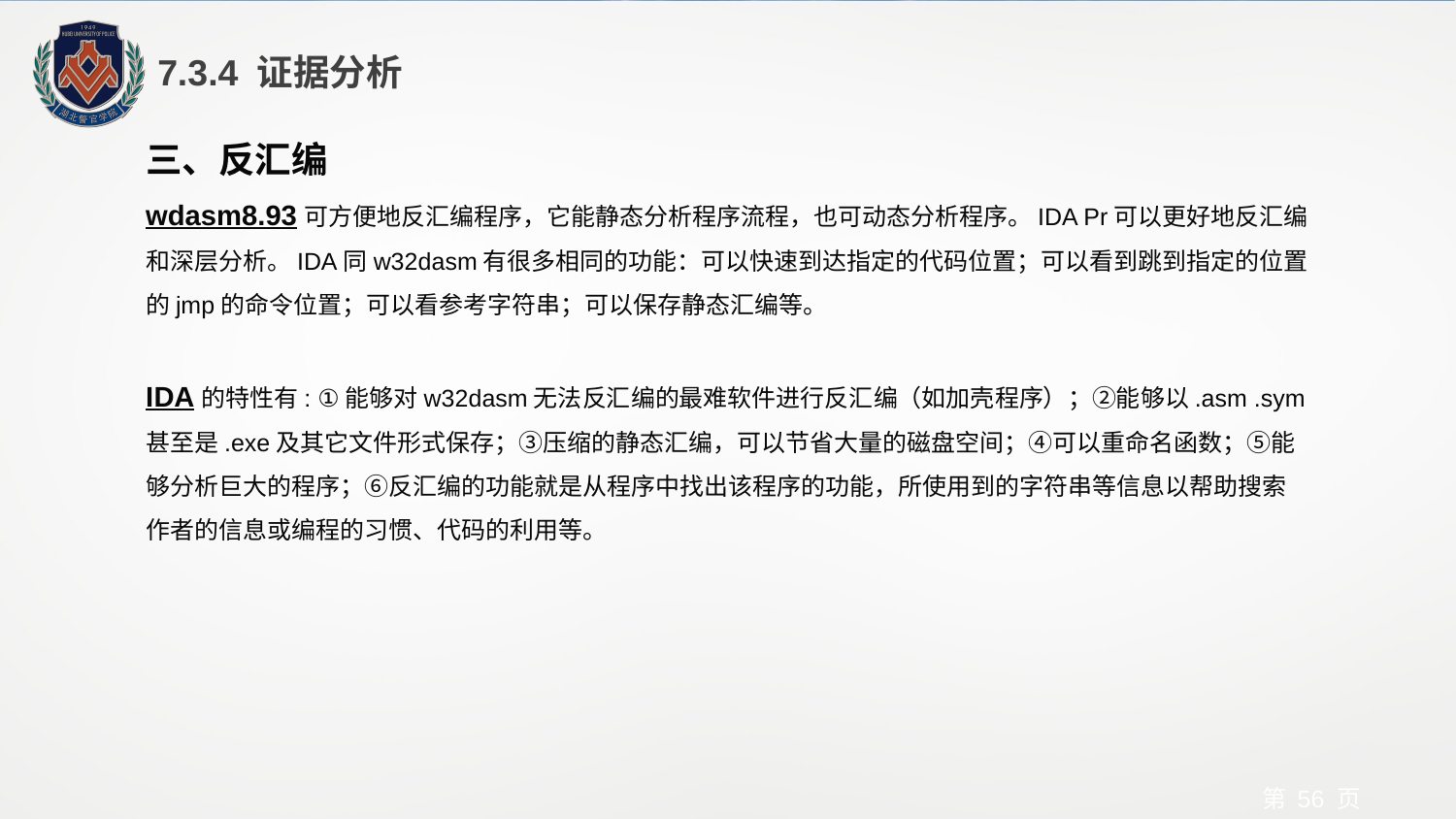

7.3.4 证据分析
三、反汇编
wdasm8.93可方便地反汇编程序，它能静态分析程序流程，也可动态分析程序。IDA Pr可以更好地反汇编和深层分析。IDA同w32dasm有很多相同的功能：可以快速到达指定的代码位置；可以看到跳到指定的位置的jmp的命令位置；可以看参考字符串；可以保存静态汇编等。

IDA的特性有: ①能够对w32dasm无法反汇编的最难软件进行反汇编（如加壳程序）；②能够以.asm .sym甚至是.exe及其它文件形式保存；③压缩的静态汇编，可以节省大量的磁盘空间；④可以重命名函数；⑤能够分析巨大的程序；⑥反汇编的功能就是从程序中找出该程序的功能，所使用到的字符串等信息以帮助搜索作者的信息或编程的习惯、代码的利用等。